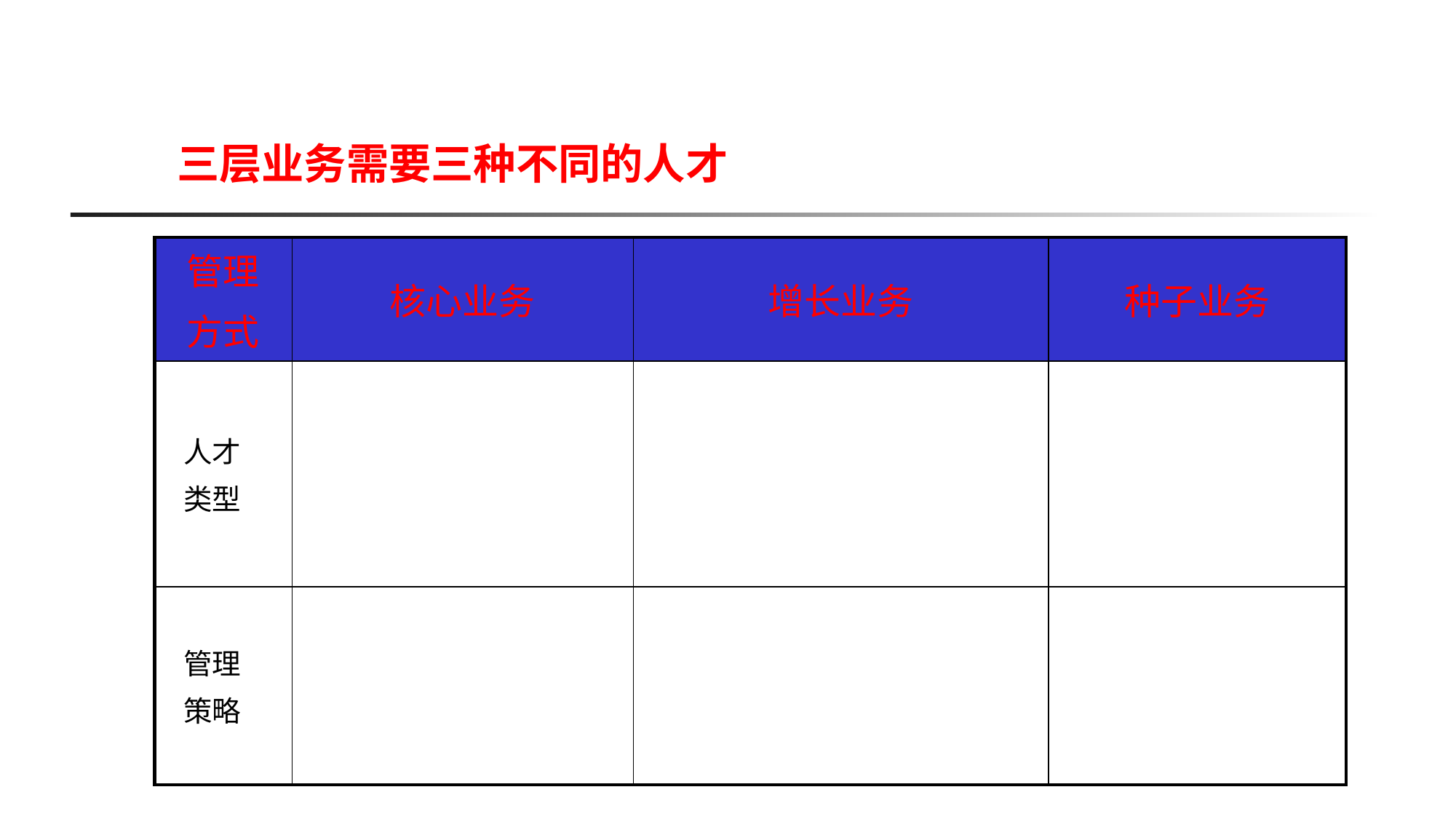

# 三层业务需要三种不同的人才
| 管理 方式 | 核心业务 | 增长业务 | 种子业务 |
| --- | --- | --- | --- |
| 人才 类型 |  |  |  |
| 管理 策略 |  |  |  |
22